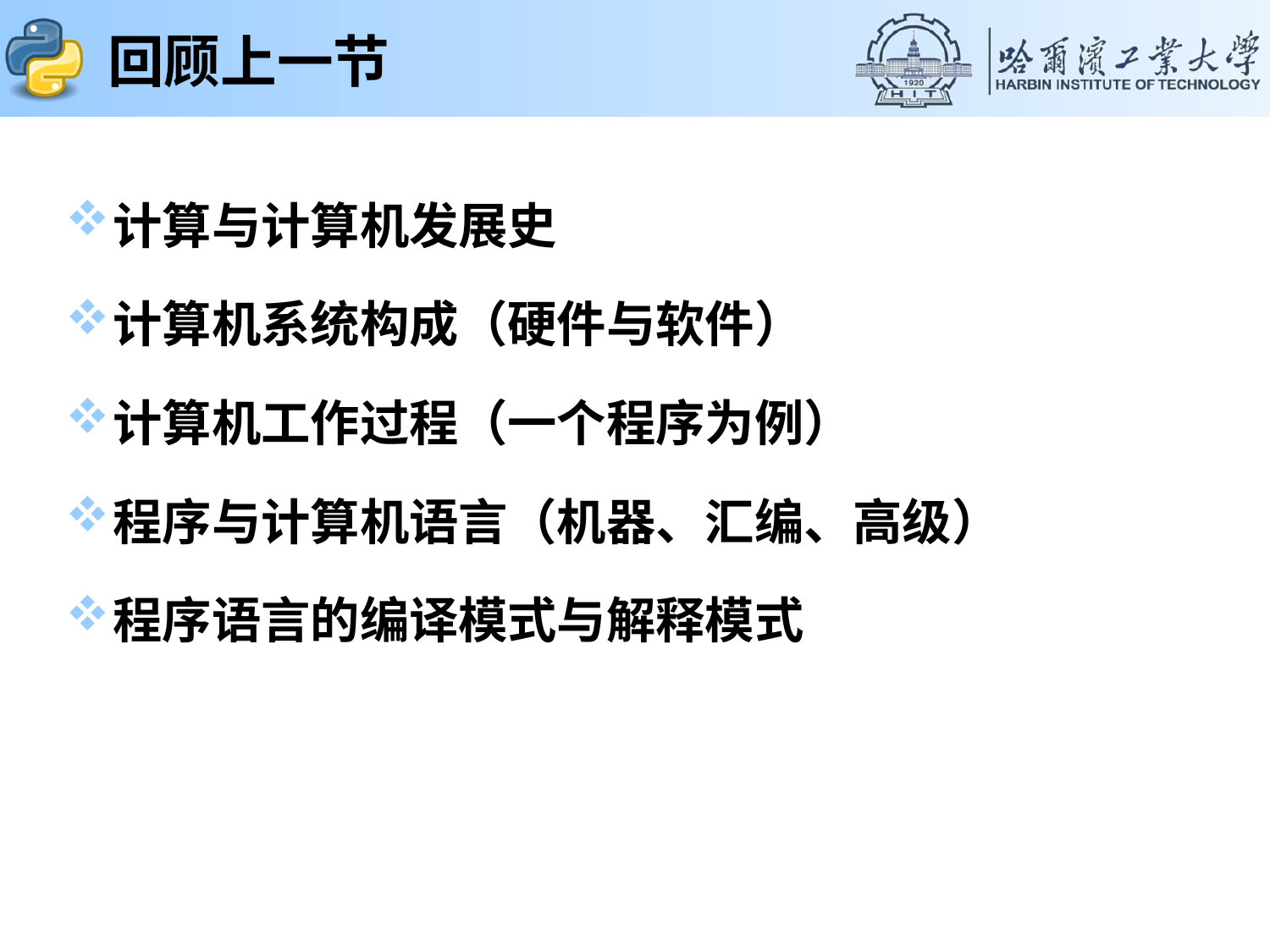

# 回顾上一节
计算与计算机发展史
计算机系统构成（硬件与软件）
计算机工作过程（一个程序为例）
程序与计算机语言（机器、汇编、高级）
程序语言的编译模式与解释模式